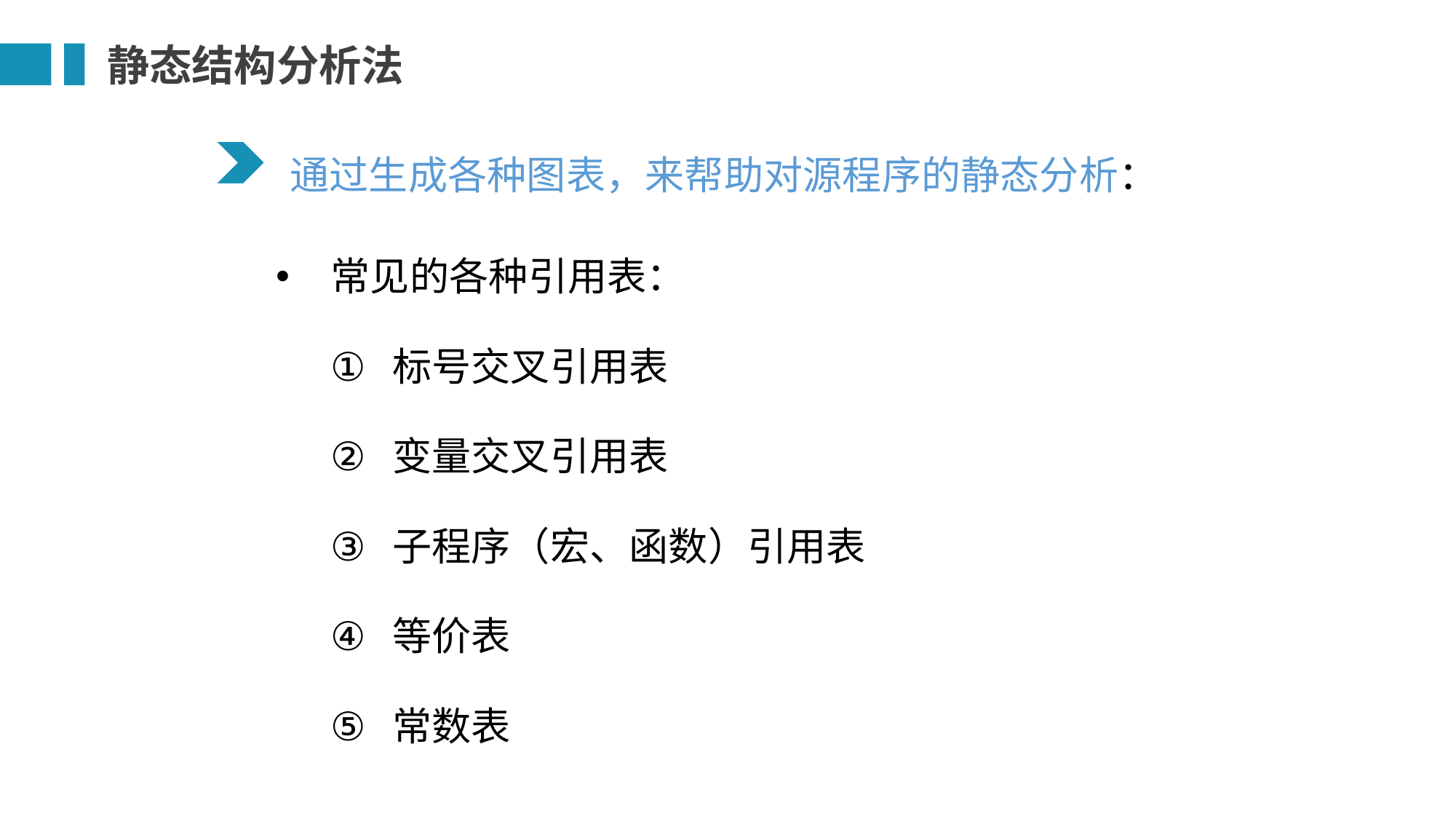

静态结构分析法

通过生成各种图表，来帮助对源程序的静态分析：

常见的各种引用表：
标号交叉引用表
变量交叉引用表
子程序（宏、函数）引用表
等价表
常数表
33